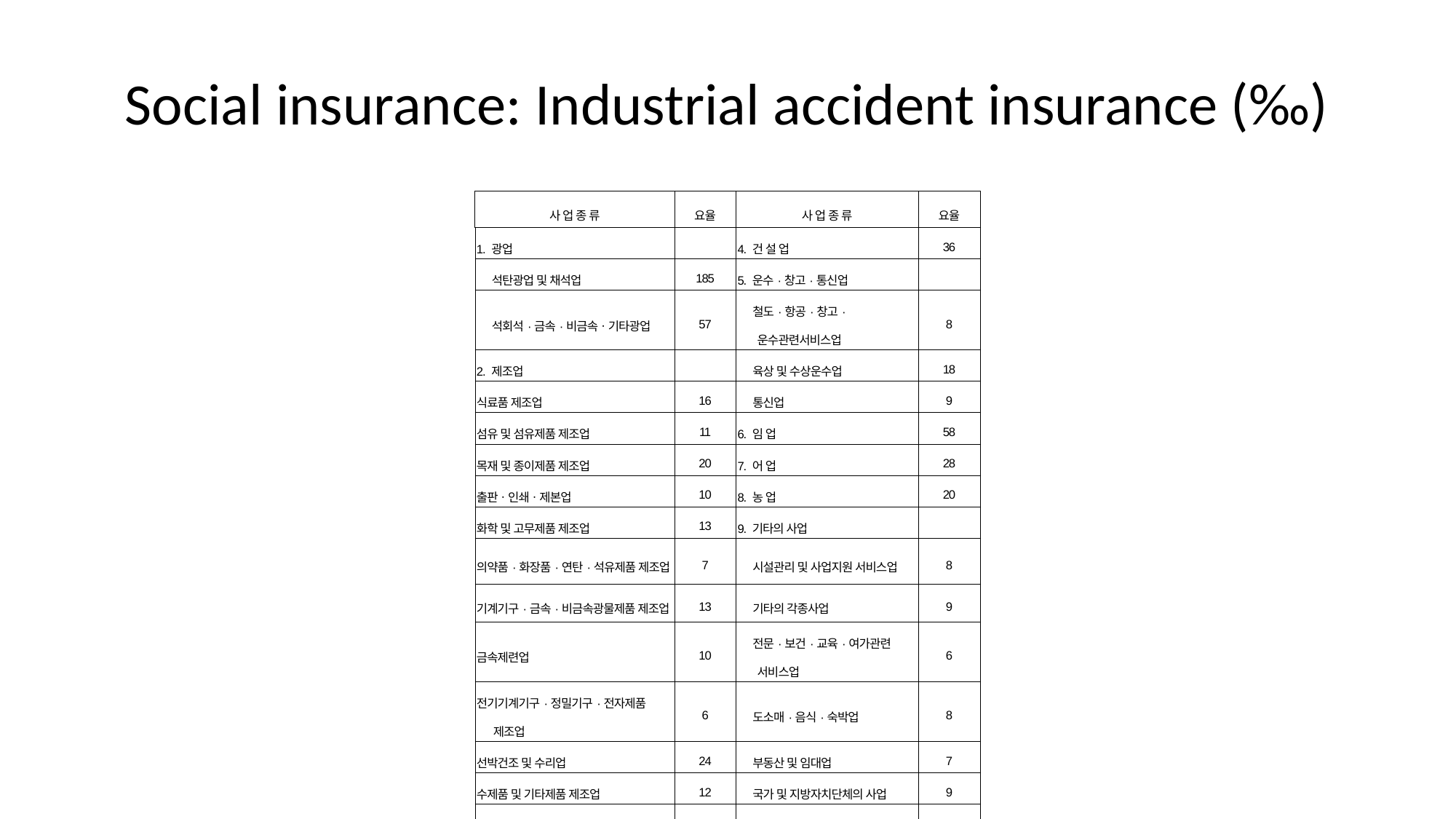

# Social insurance: Industrial accident insurance (‰)
| 사 업 종 류 | 요율 | 사 업 종 류 | 요율 |
| --- | --- | --- | --- |
| 1. 광업 |  | 4. 건 설 업 | 36 |
| 석탄광업 및 채석업 | 185 | 5. 운수·창고·통신업 |  |
| 석회석·금속·비금속ㆍ기타광업 | 57 | 철도·항공·창고·운수관련서비스업 | 8 |
| 2. 제조업 |  | 육상 및 수상운수업 | 18 |
| 식료품 제조업 | 16 | 통신업 | 9 |
| 섬유 및 섬유제품 제조업 | 11 | 6. 임 업 | 58 |
| 목재 및 종이제품 제조업 | 20 | 7. 어 업 | 28 |
| 출판ㆍ인쇄ㆍ제본업 | 10 | 8. 농 업 | 20 |
| 화학 및 고무제품 제조업 | 13 | 9. 기타의 사업 |  |
| 의약품·화장품·연탄·석유제품 제조업 | 7 | 시설관리 및 사업지원 서비스업 | 8 |
| 기계기구·금속·비금속광물제품 제조업 | 13 | 기타의 각종사업 | 9 |
| 금속제련업 | 10 | 전문·보건·교육·여가관련 서비스업 | 6 |
| 전기기계기구·정밀기구·전자제품 제조업 | 6 | 도소매·음식·숙박업 | 8 |
| 선박건조 및 수리업 | 24 | 부동산 및 임대업 | 7 |
| 수제품 및 기타제품 제조업 | 12 | 국가 및 지방자치단체의 사업 | 9 |
| 3. 전기ㆍ가스ㆍ증기ㆍ수도사업 | 8 | 0. 금융 및 보험업 | 6 |
|  |  | \* 해외파견자: 14/1,000 |  |